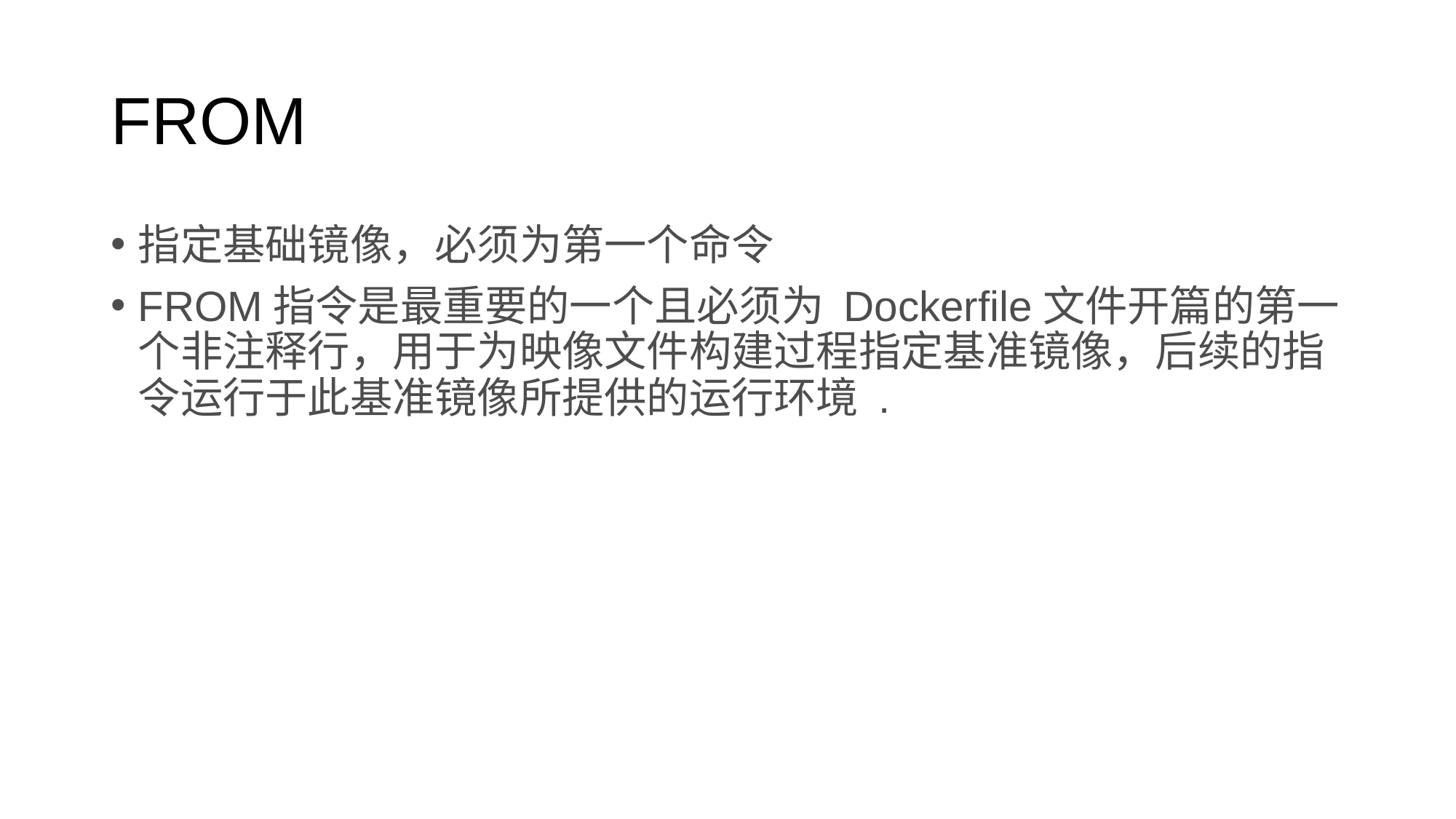

# FROM
指定基础镜像，必须为第一个命令
FROM指令是最重要的一个且必须为 Dockerfile文件开篇的第一个非注释行，用于为映像文件构建过程指定基准镜像，后续的指令运行于此基准镜像所提供的运行环境 .